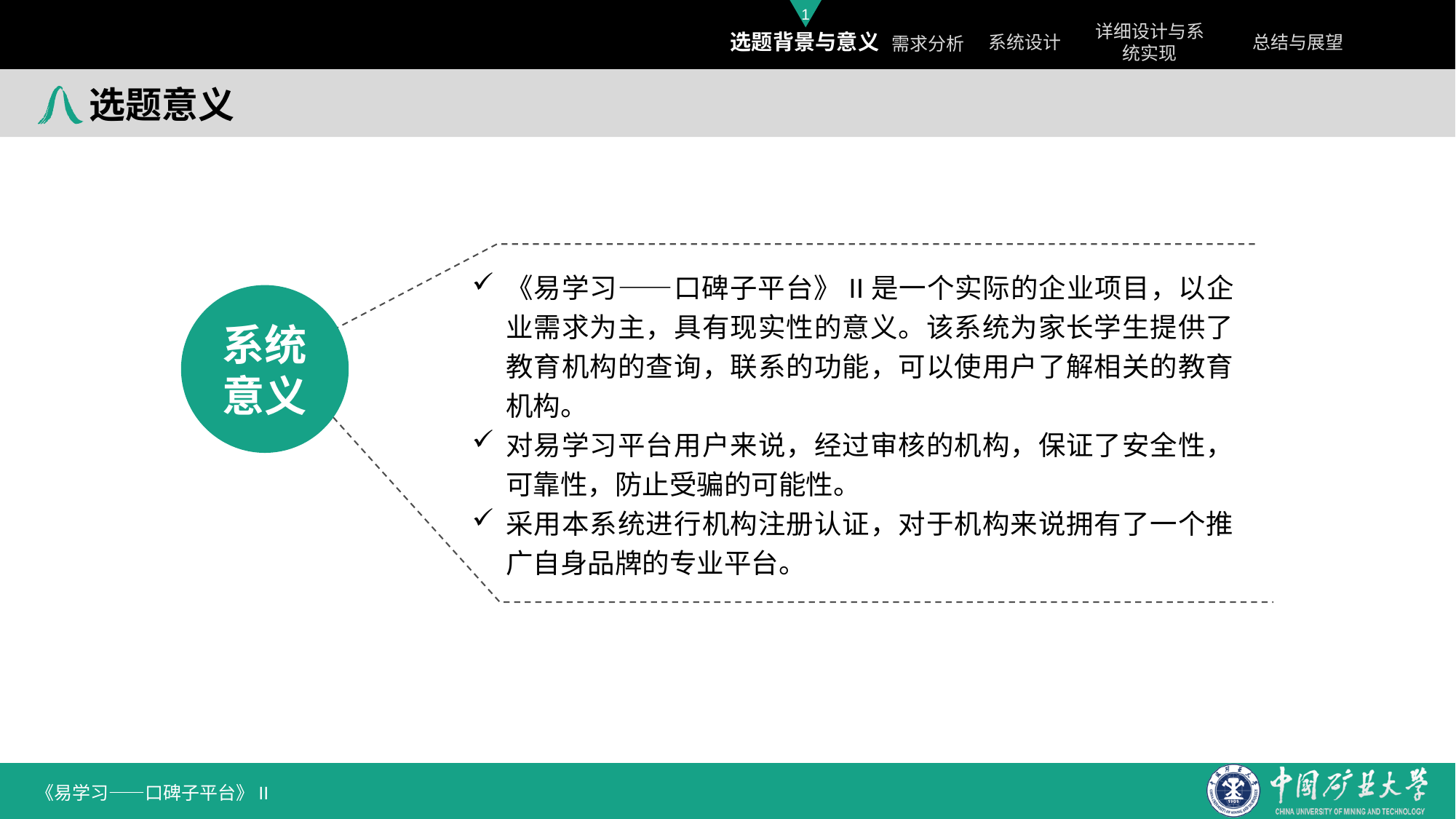

选题意义

《易学习——口碑子平台》II是一个实际的企业项目，以企业需求为主，具有现实性的意义。该系统为家长学生提供了教育机构的查询，联系的功能，可以使用户了解相关的教育机构。
对易学习平台用户来说，经过审核的机构，保证了安全性，可靠性，防止受骗的可能性。
采用本系统进行机构注册认证，对于机构来说拥有了一个推广自身品牌的专业平台。
系统意义